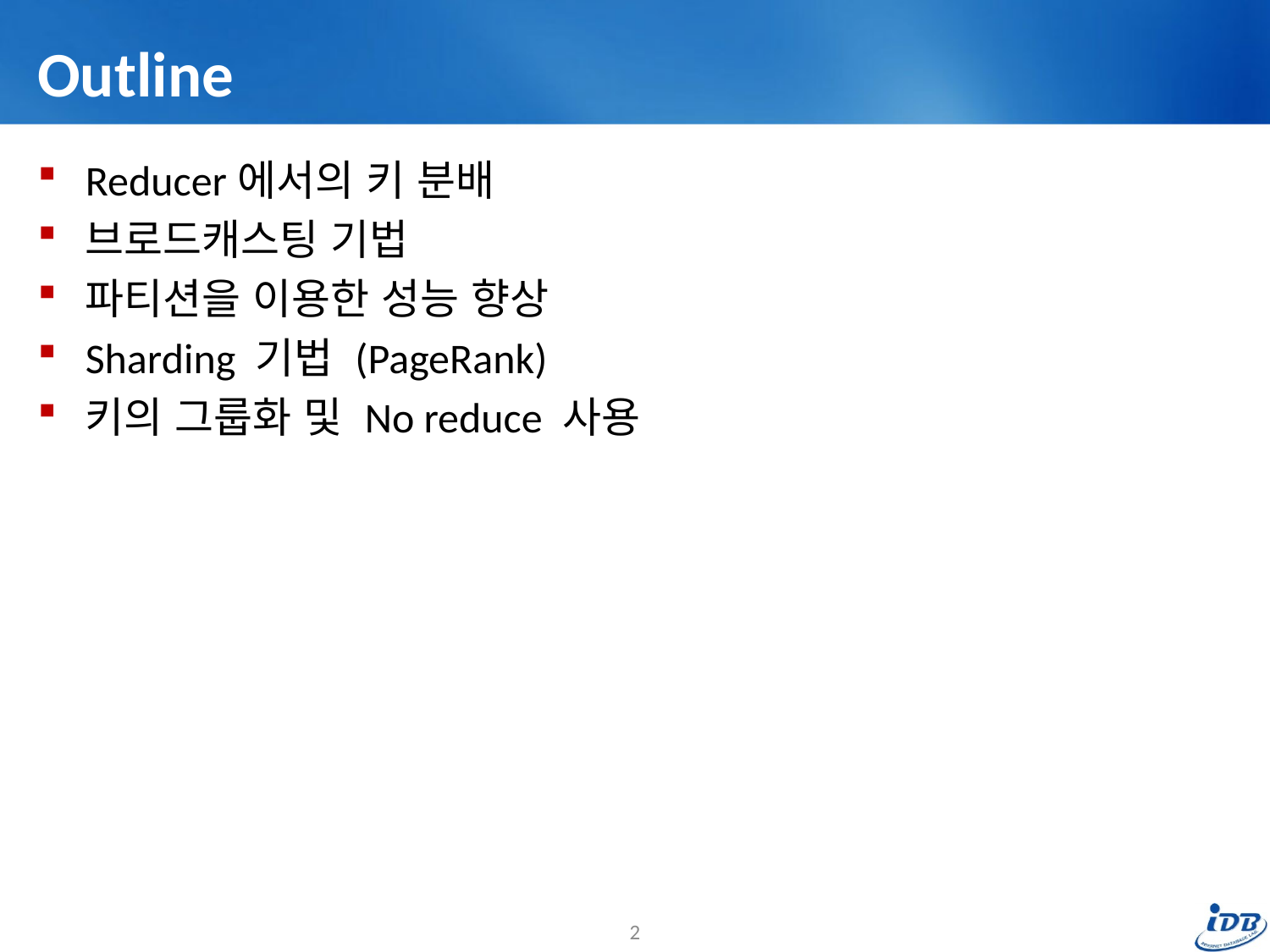

# Outline
Reducer에서의 키 분배
브로드캐스팅 기법
파티션을 이용한 성능 향상
Sharding 기법 (PageRank)
키의 그룹화 및 No reduce 사용
2